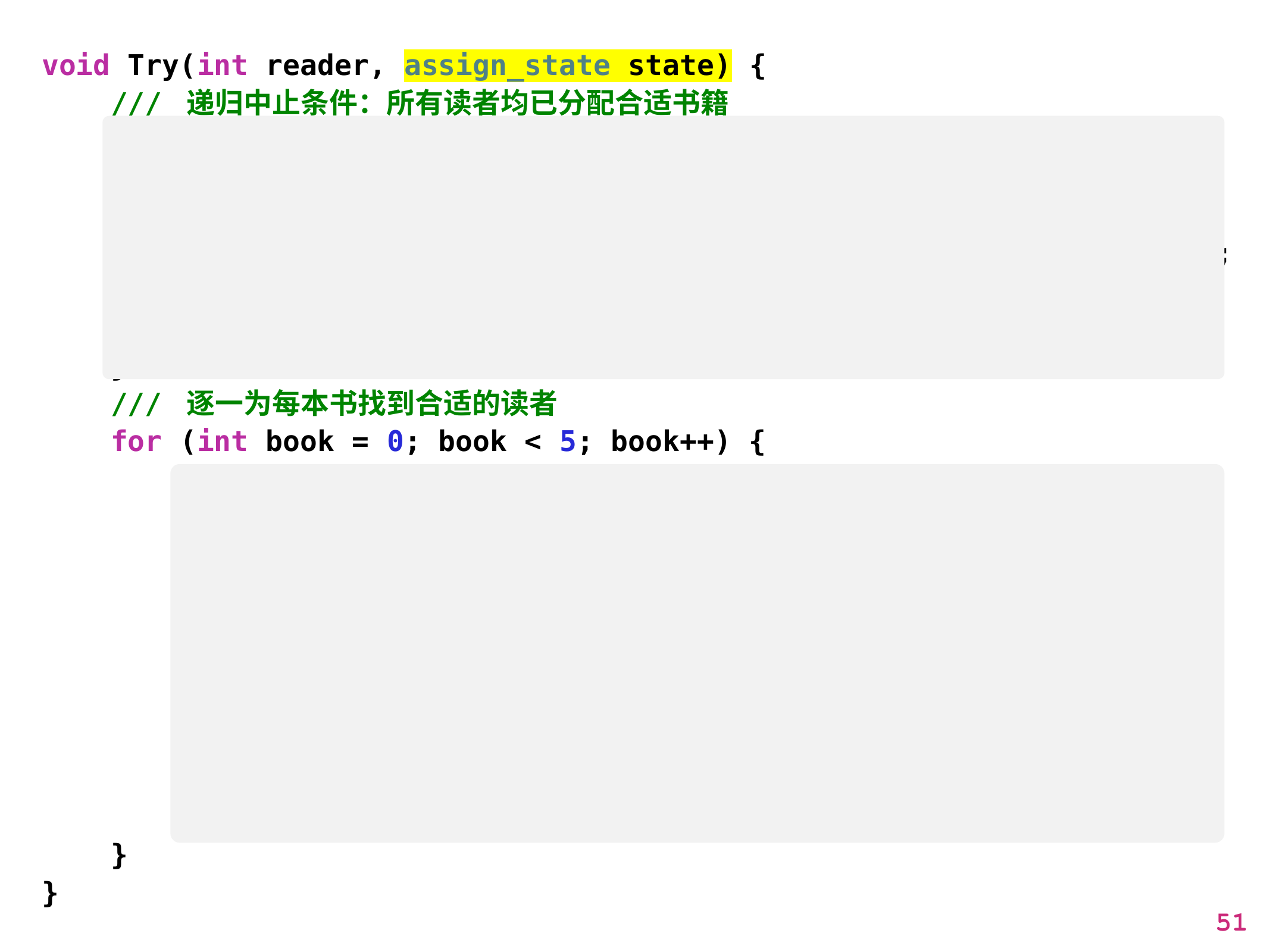

void Try(int reader, assign_state state) {
    /// 递归中止条件：所有读者均已分配合适书籍
    if (reader == 5) {
         num++;
         cout << "第" << num << "个方案（5本书的读者编号）: ";
        for (int i = 0; i < 5; i++) cout << state.assigned[i] << ' ';
        cout << endl;
        return;
    }
    /// 逐一为每本书找到合适的读者
    for (int book = 0; book < 5; book++) {
        /// 是否满足分书条件
        if (like[reader][book] != 1 || state.assigned[book] != -1)
            continue;

        /// 记录当前这本书的分配情况
        assign_state next_state = state; /// 初始化新的状态变量
        next_state.assigned[book] = reader;

        /// 从下一位读者开始，求解分配剩余书籍的所有方案
        Try(reader+1, next_state);  /// 不需要回溯了!  开启平行宇宙！
    }
}

51